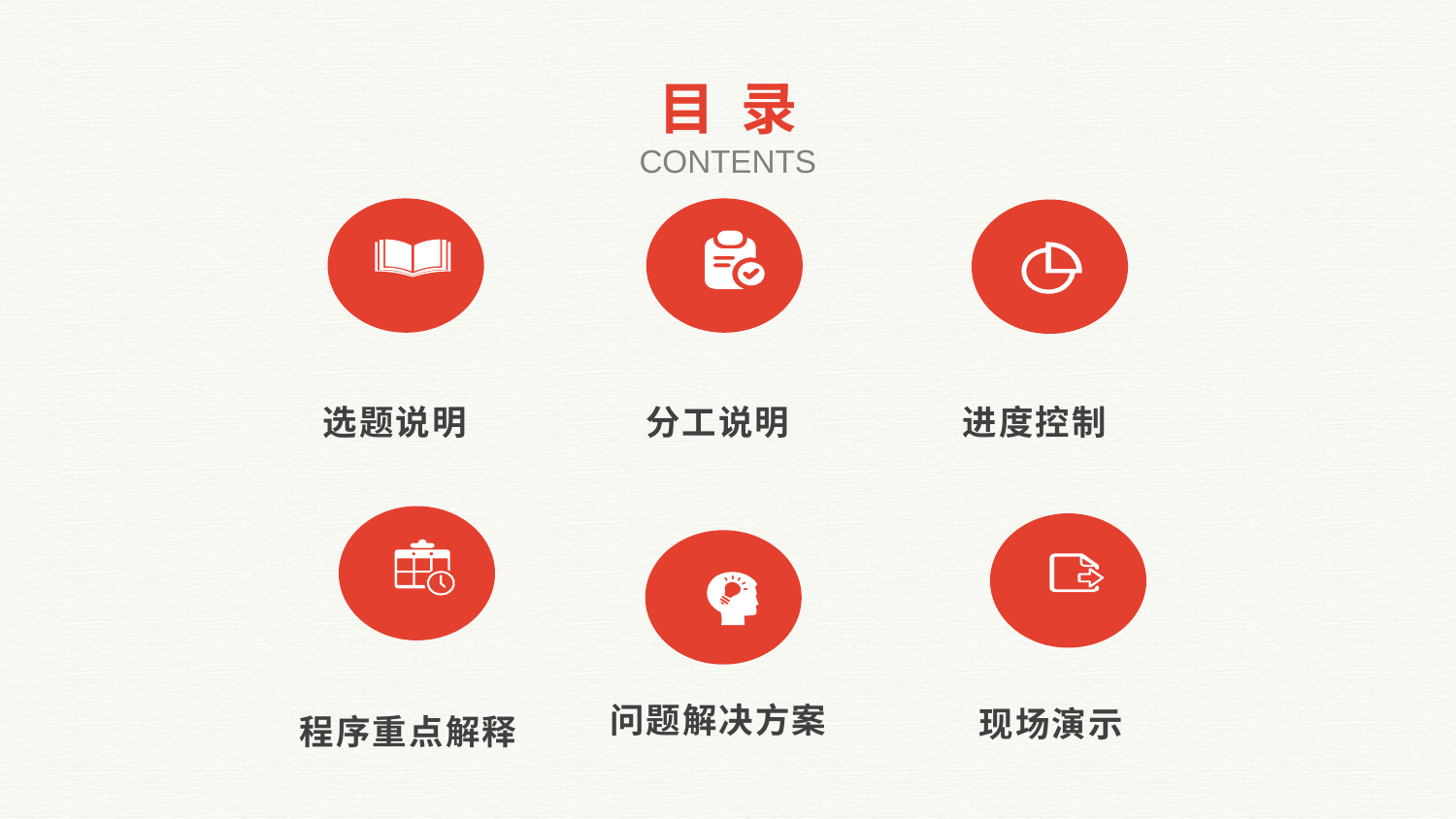

目  录
CONTENTS

选题说明
分工说明
进度控制

问题解决方案
现场演示
程序重点解释